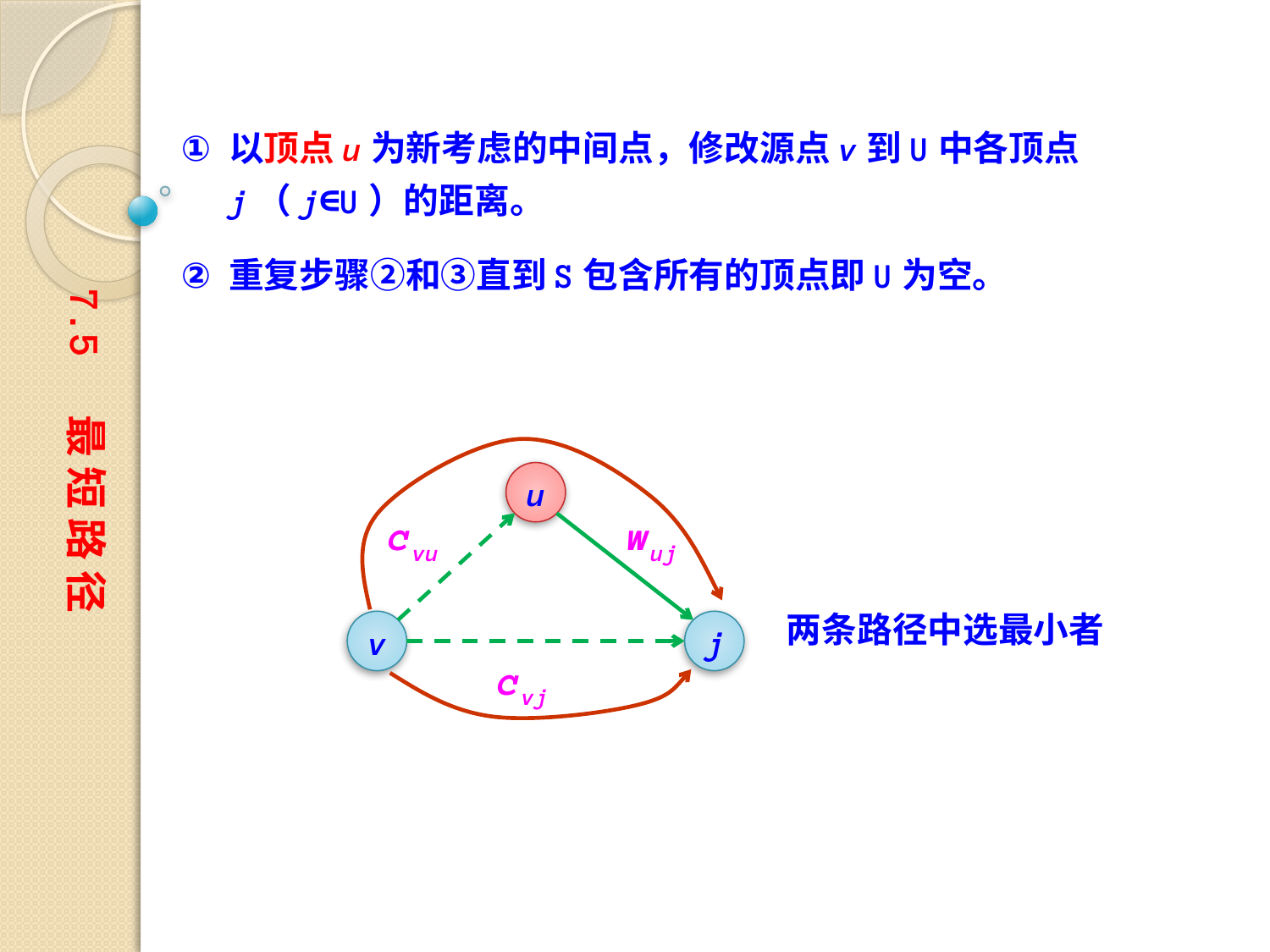

以顶点u为新考虑的中间点，修改源点v到U中各顶点j（j∈U）的距离。
重复步骤②和③直到S包含所有的顶点即U为空。
7.5  最 短 路 径

u
cvu
wuj
v
j
cvj
两条路径中选最小者